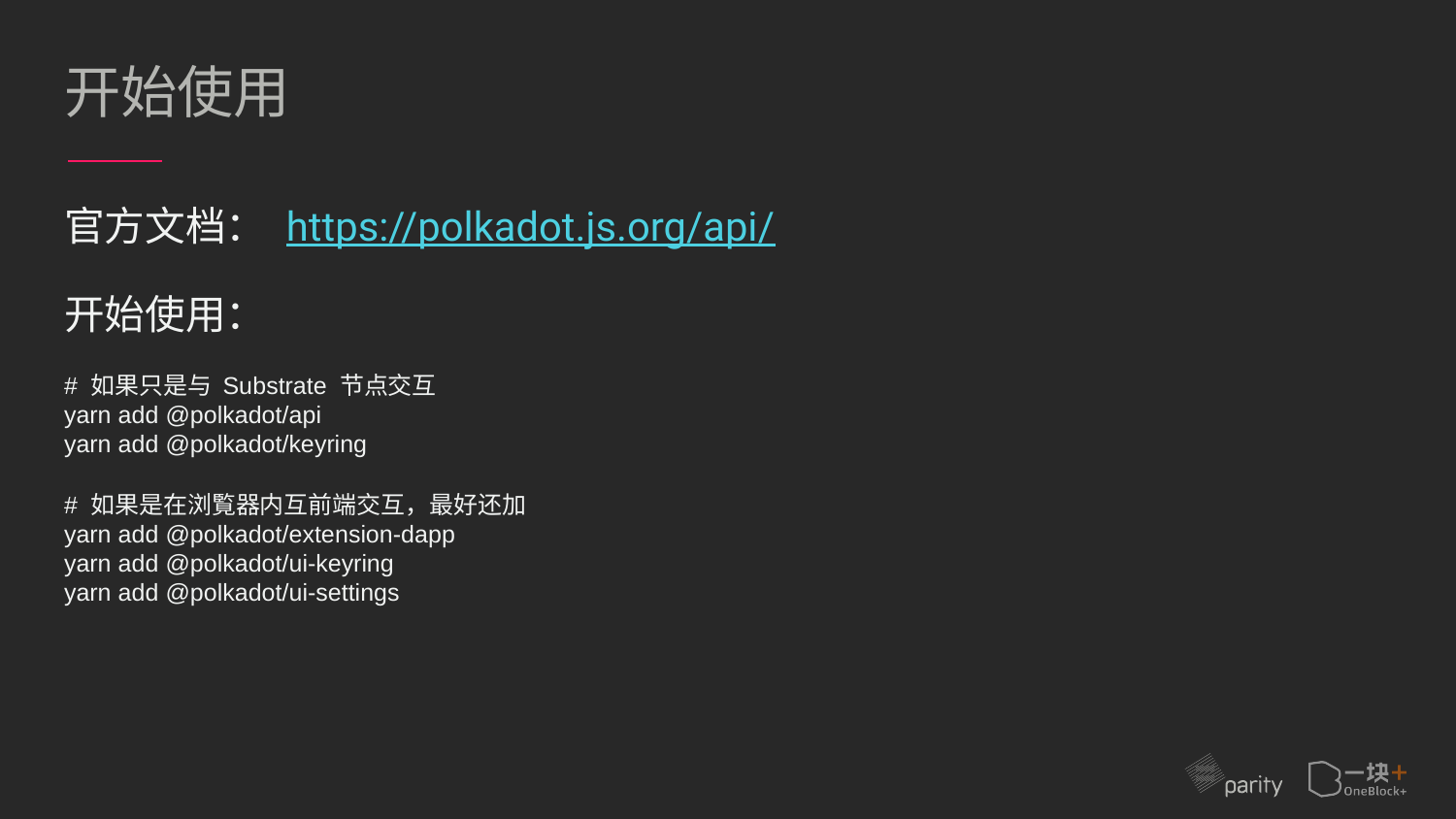

# 开始使用
官方文档： https://polkadot.js.org/api/
开始使用：
# 如果只是与 Substrate 节点交互 yarn add @polkadot/api yarn add @polkadot/keyring
# 如果是在浏覧器内互前端交互，最好还加 yarn add @polkadot/extension-dapp yarn add @polkadot/ui-keyring yarn add @polkadot/ui-settings